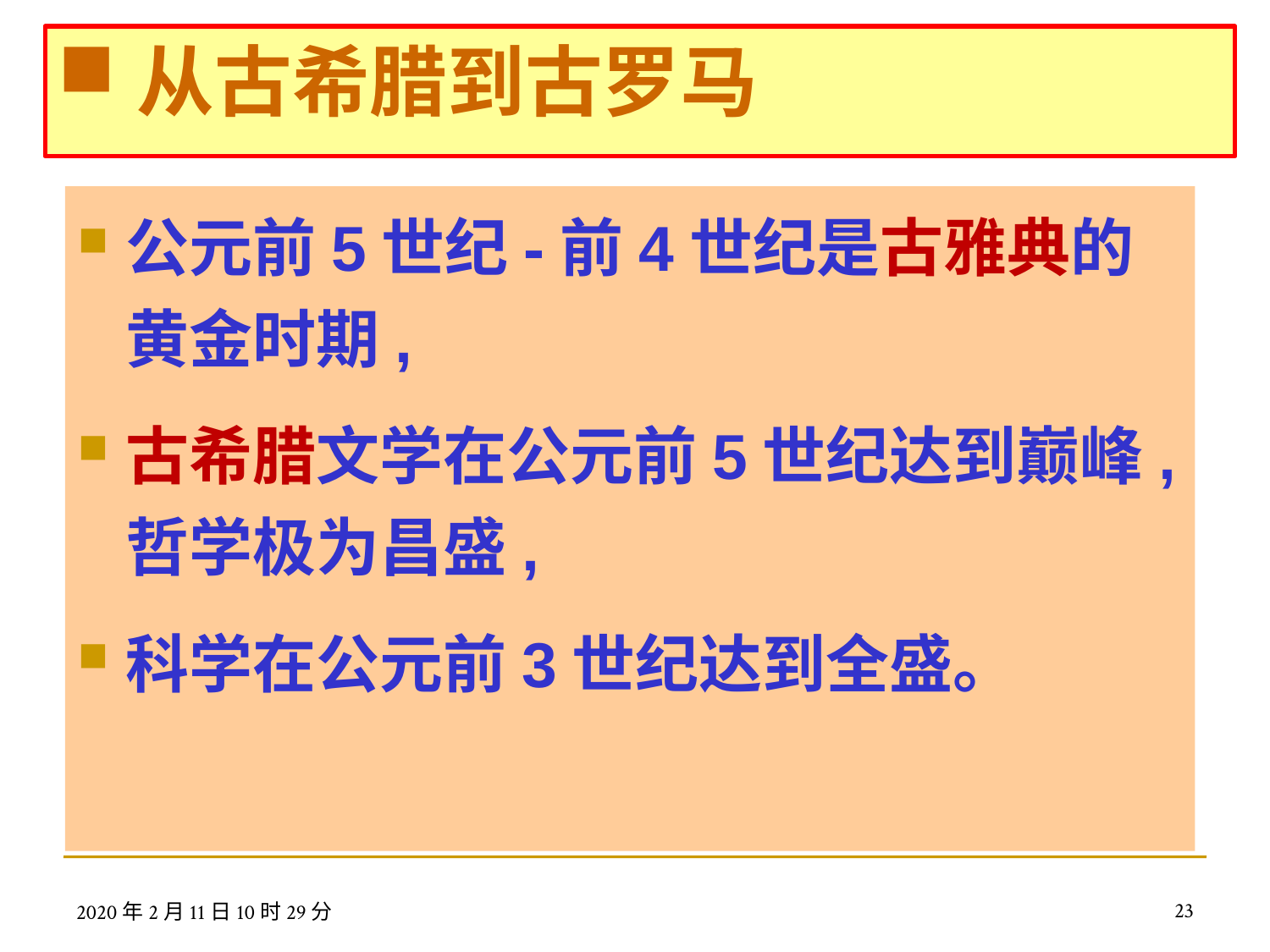

# 从古希腊到古罗马
公元前5世纪-前4世纪是古雅典的黄金时期,
古希腊文学在公元前5世纪达到巅峰,哲学极为昌盛,
科学在公元前3世纪达到全盛。
2020年2月11日10时29分
23